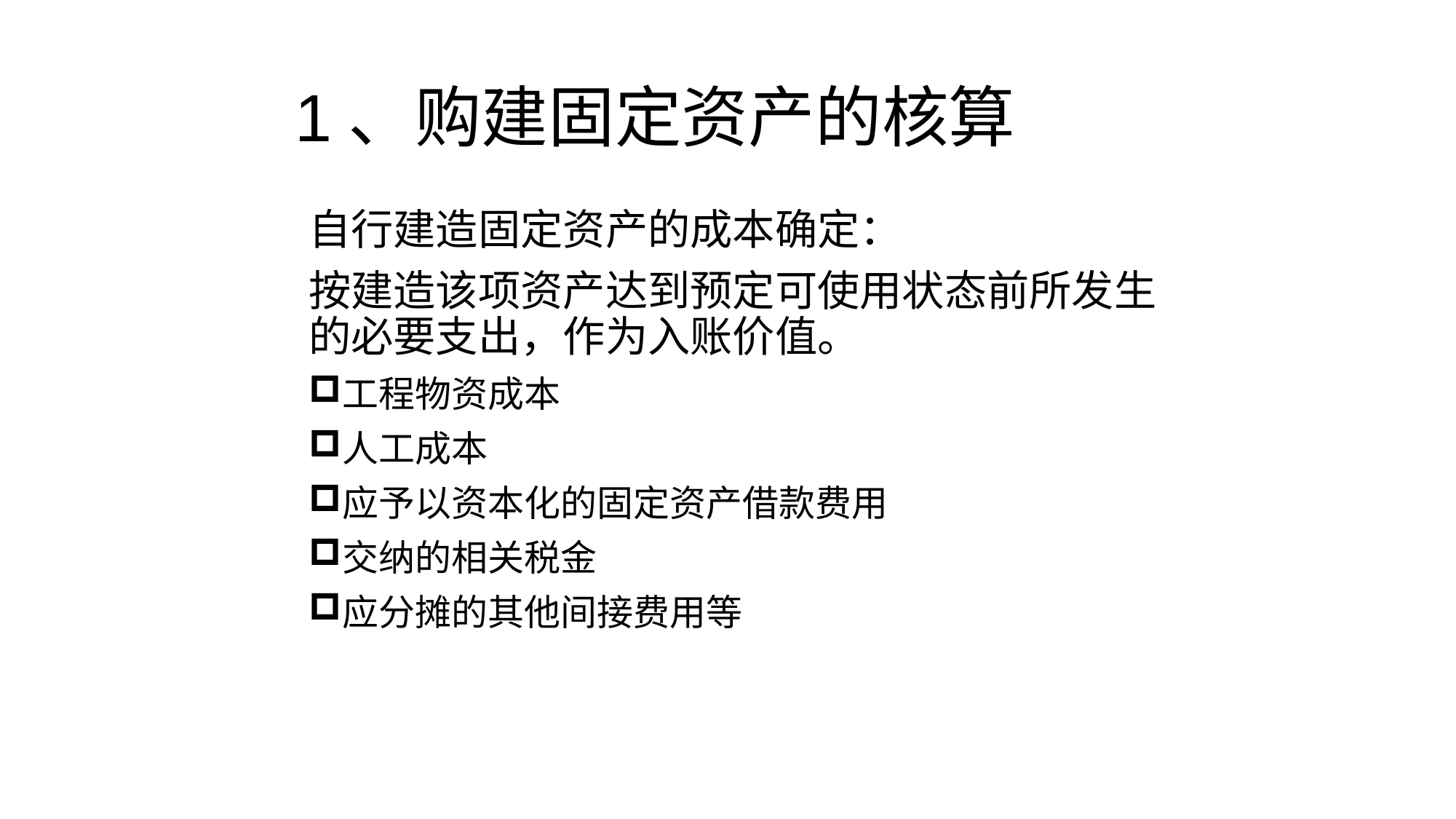

# 1、购建固定资产的核算
自行建造固定资产的成本确定：
按建造该项资产达到预定可使用状态前所发生的必要支出，作为入账价值。
工程物资成本
人工成本
应予以资本化的固定资产借款费用
交纳的相关税金
应分摊的其他间接费用等